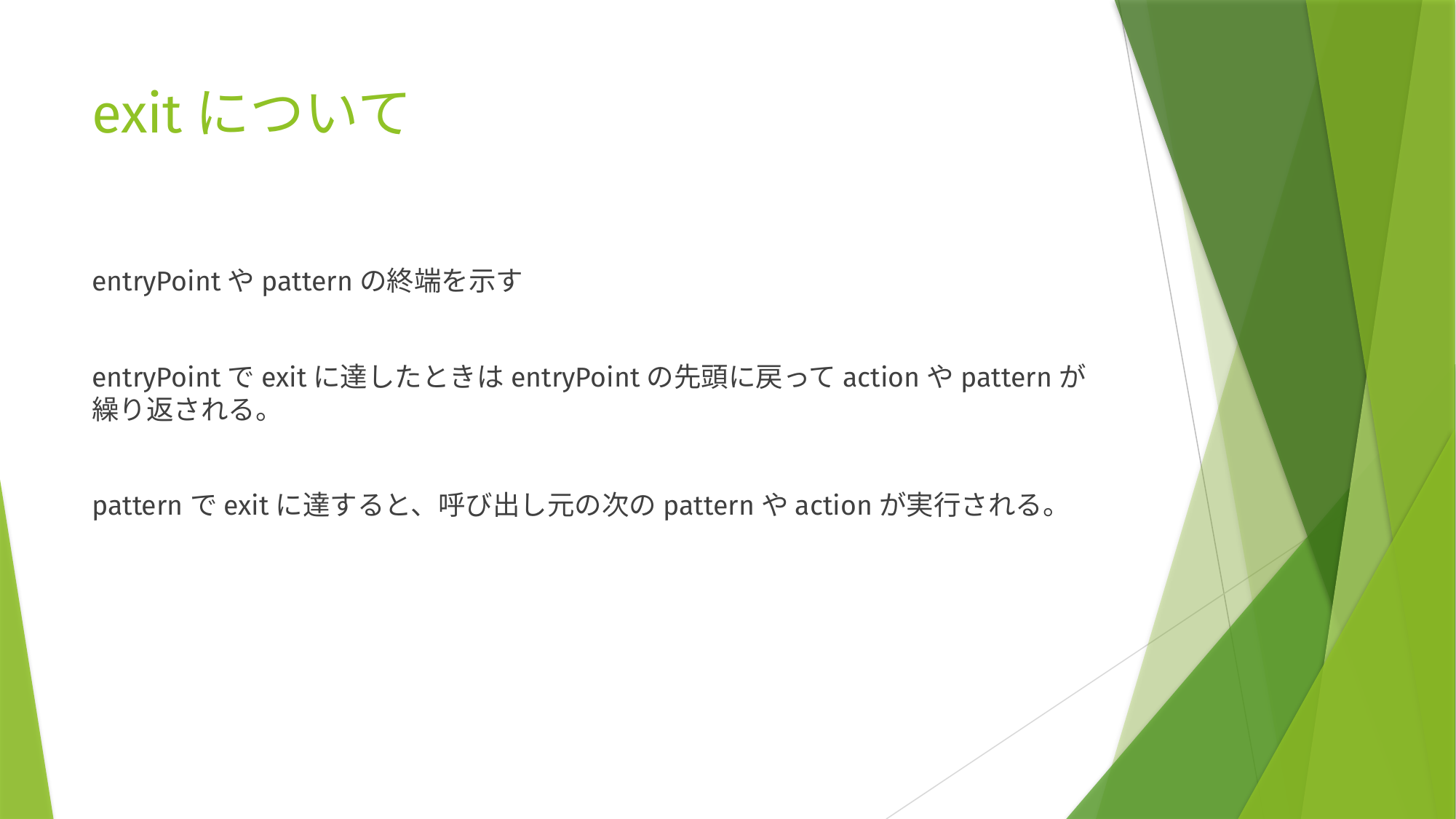

# exitについて
entryPointやpatternの終端を示す

entryPointでexitに達したときはentryPointの先頭に戻ってactionやpatternが繰り返される。

patternでexitに達すると、呼び出し元の次のpatternやactionが実行される。